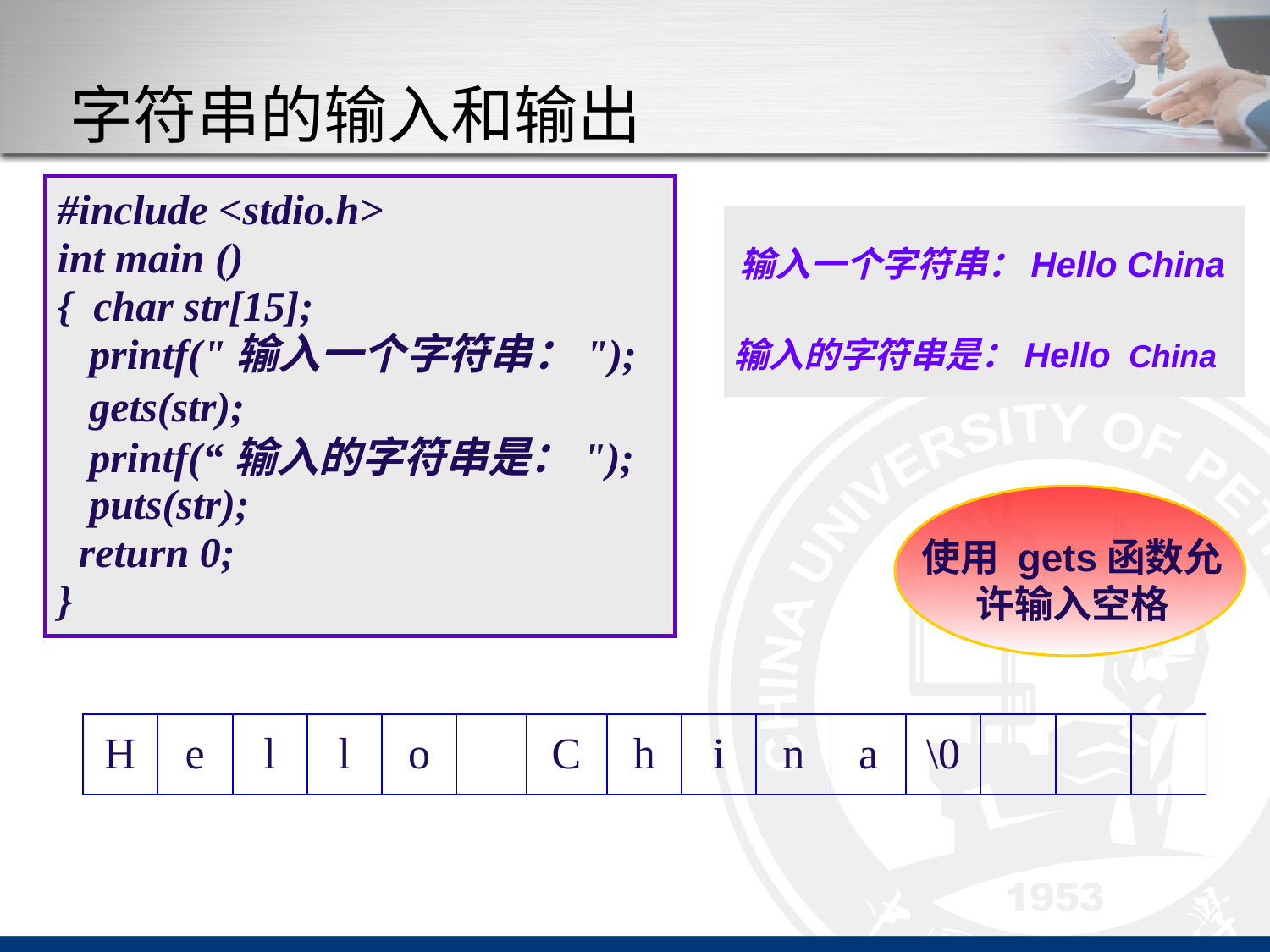

# 字符串的输入和输出
#include <stdio.h>
int main ()
{  char str[15];
   printf("输入一个字符串：");
   gets(str);
   printf(“输入的字符串是：");
   puts(str);
  return 0;
}

输入一个字符串：Hello China
输入的字符串是：Hello  China

使用 gets函数允许输入空格
| H | e | l | l | o |  | C | h | i | n | a | \0 |  |  |  |
| --- | --- | --- | --- | --- | --- | --- | --- | --- | --- | --- | --- | --- | --- | --- |